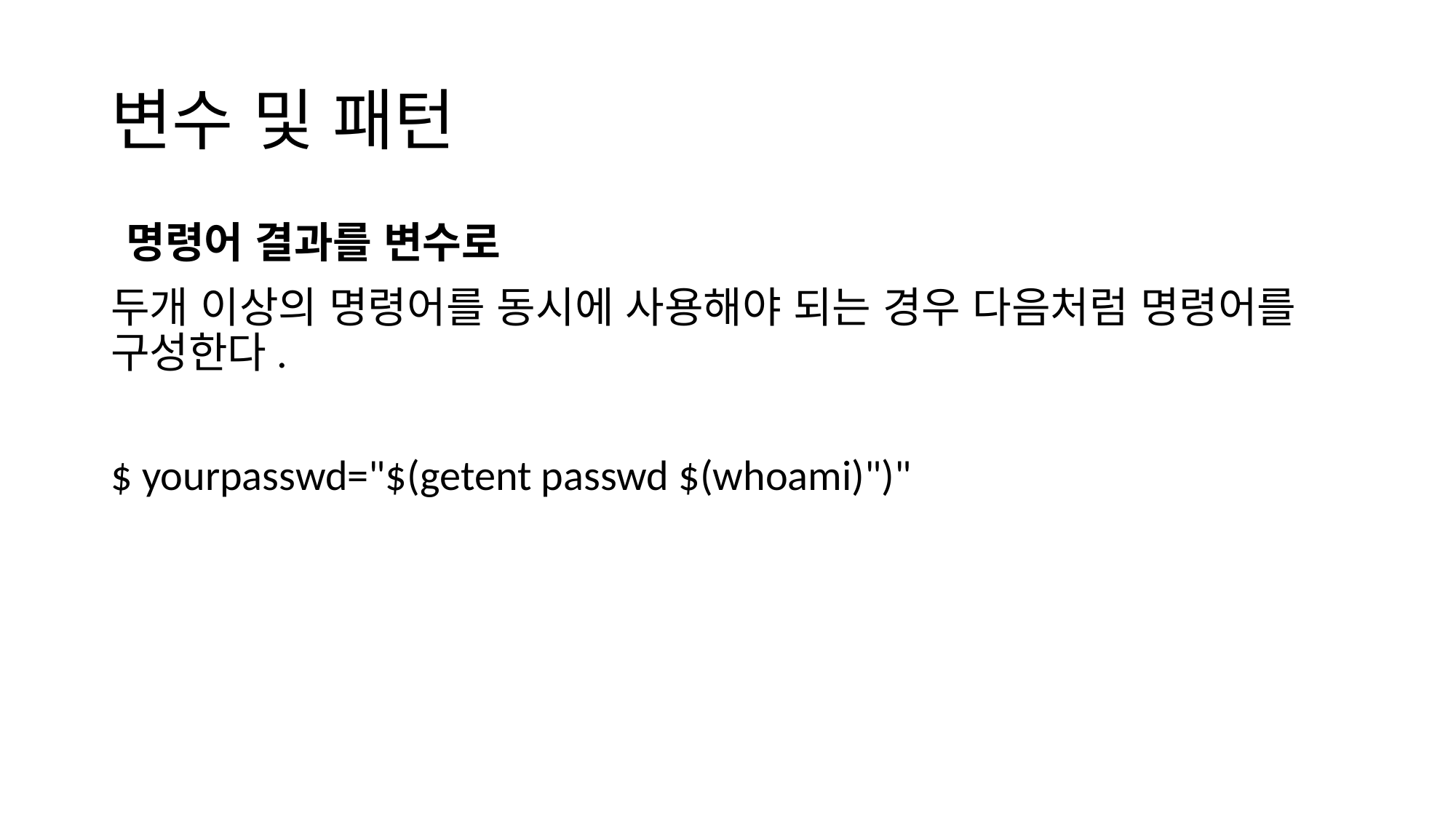

# 변수 및 패턴
명령어 결과를 변수로
두개 이상의 명령어를 동시에 사용해야 되는 경우 다음처럼 명령어를 구성한다.

$ yourpasswd="$(getent passwd $(whoami)")"